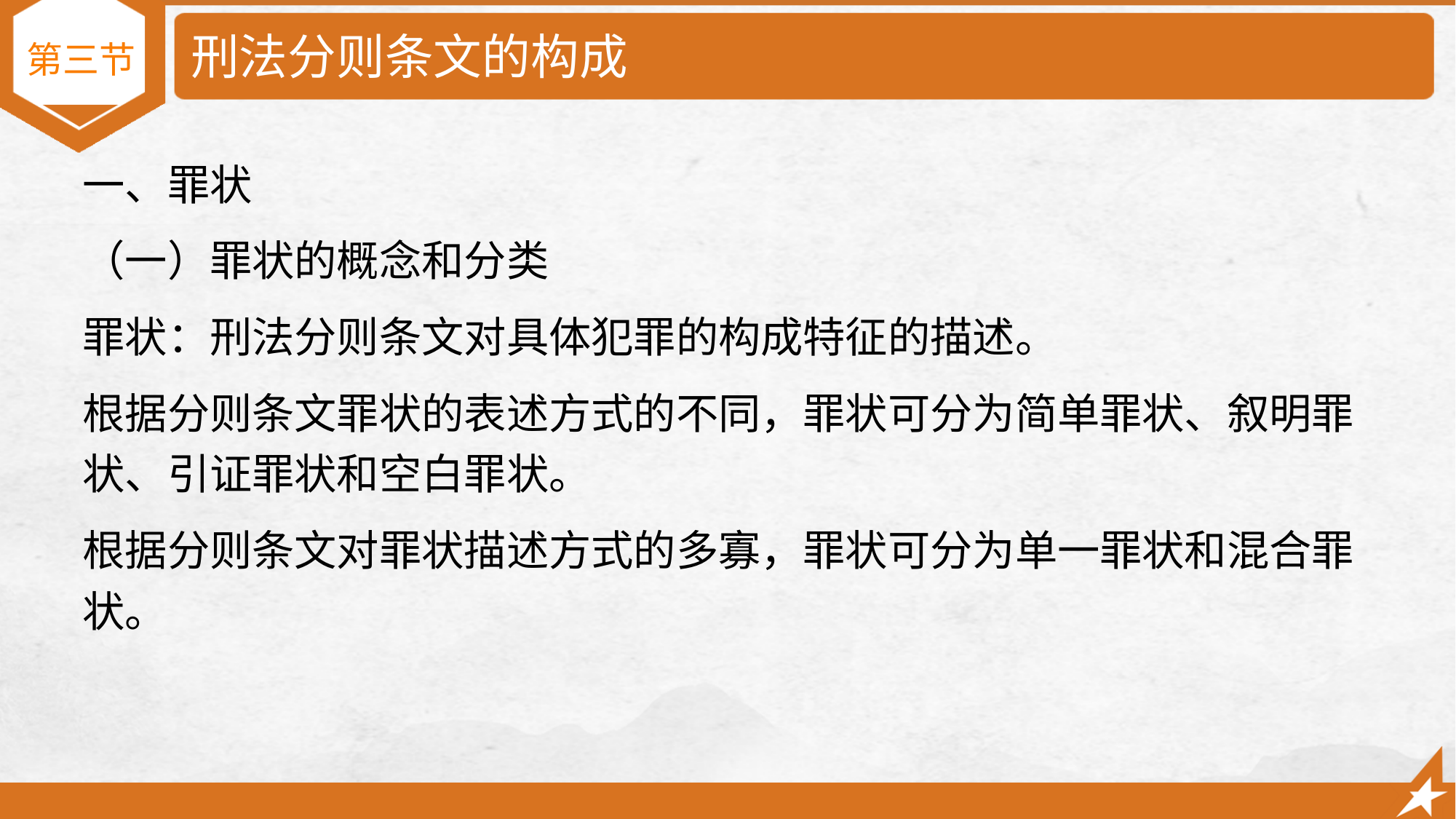

# 刑法分则条文的构成
第三节
一、罪状
（一）罪状的概念和分类
罪状：刑法分则条文对具体犯罪的构成特征的描述。
根据分则条文罪状的表述方式的不同，罪状可分为简单罪状、叙明罪状、引证罪状和空白罪状。
根据分则条文对罪状描述方式的多寡，罪状可分为单一罪状和混合罪状。